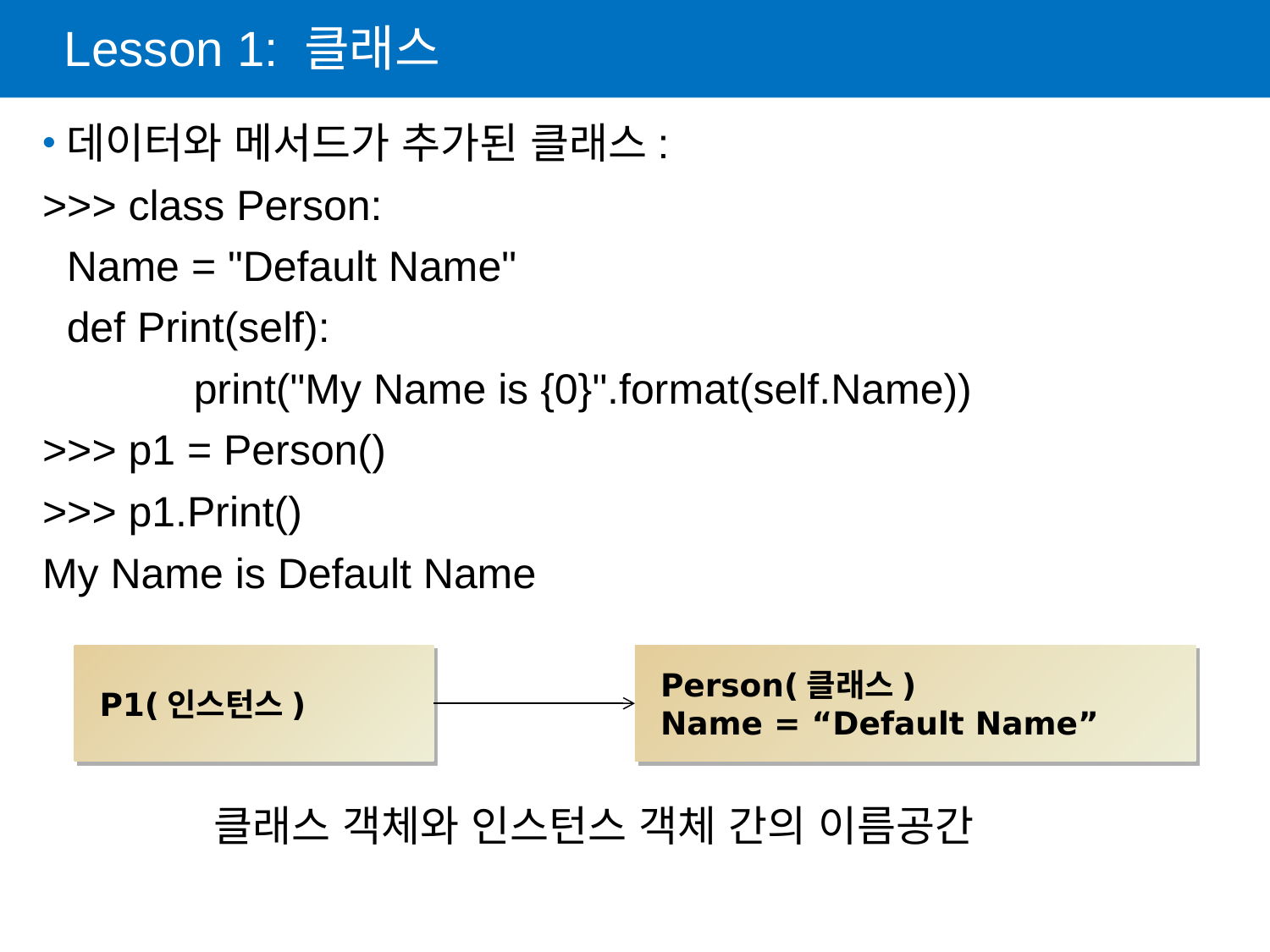

# Lesson 1: 클래스
데이터와 메서드가 추가된 클래스:
>>> class Person:
	Name = "Default Name"
	def Print(self):
		print("My Name is {0}".format(self.Name))
>>> p1 = Person()
>>> p1.Print()
My Name is Default Name

P1(인스턴스)
Person(클래스)
Name = “Default Name”
클래스 객체와 인스턴스 객체 간의 이름공간